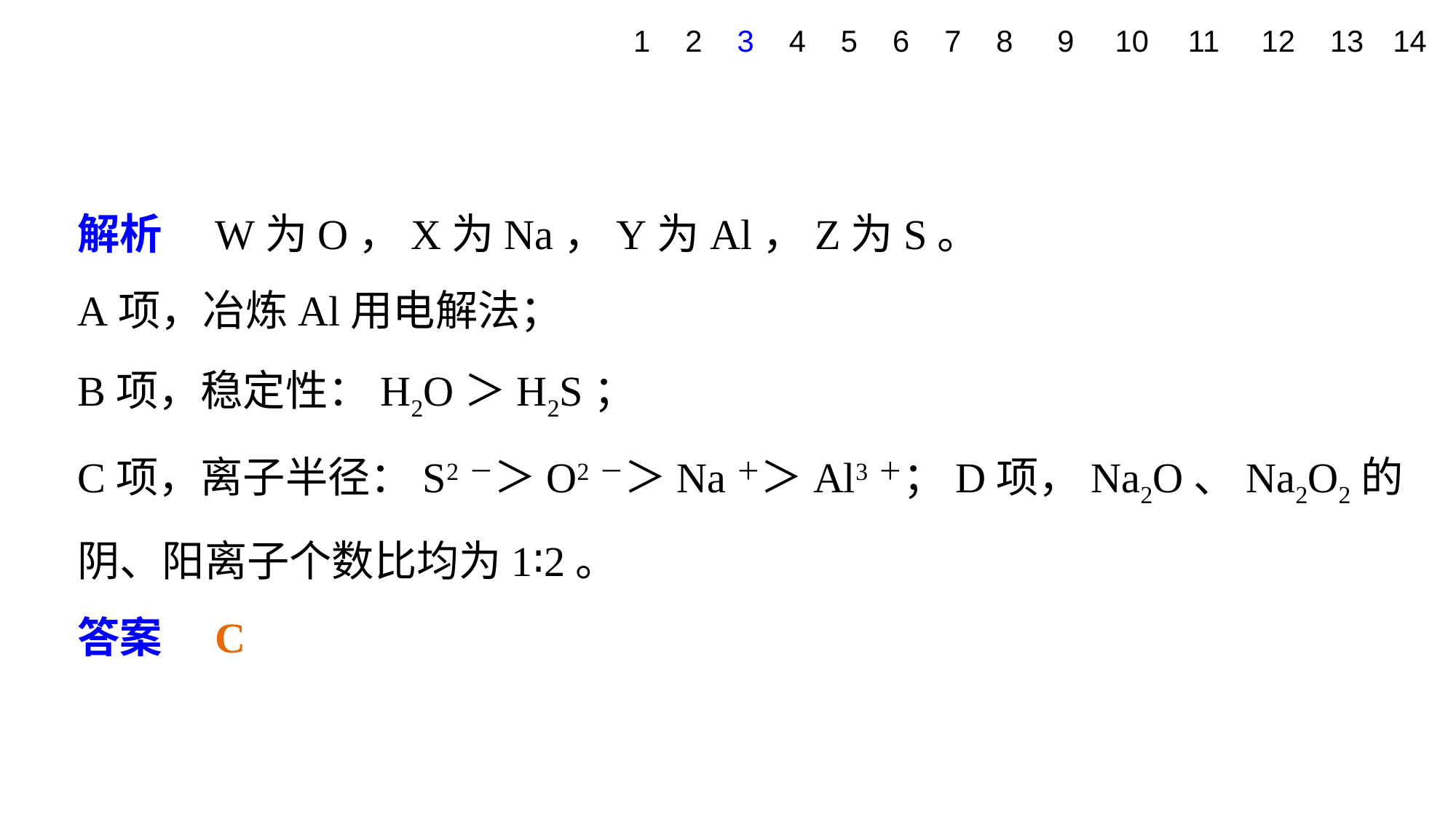

1
2
3
4
5
6
7
8
9
10
11
12
13
14
解析　W为O，X为Na，Y为Al，Z为S。
A项，冶炼Al用电解法；
B项，稳定性：H2O＞H2S；
C项，离子半径：S2－＞O2－＞Na＋＞Al3＋；D项，Na2O、Na2O2的阴、阳离子个数比均为1∶2。
答案　C